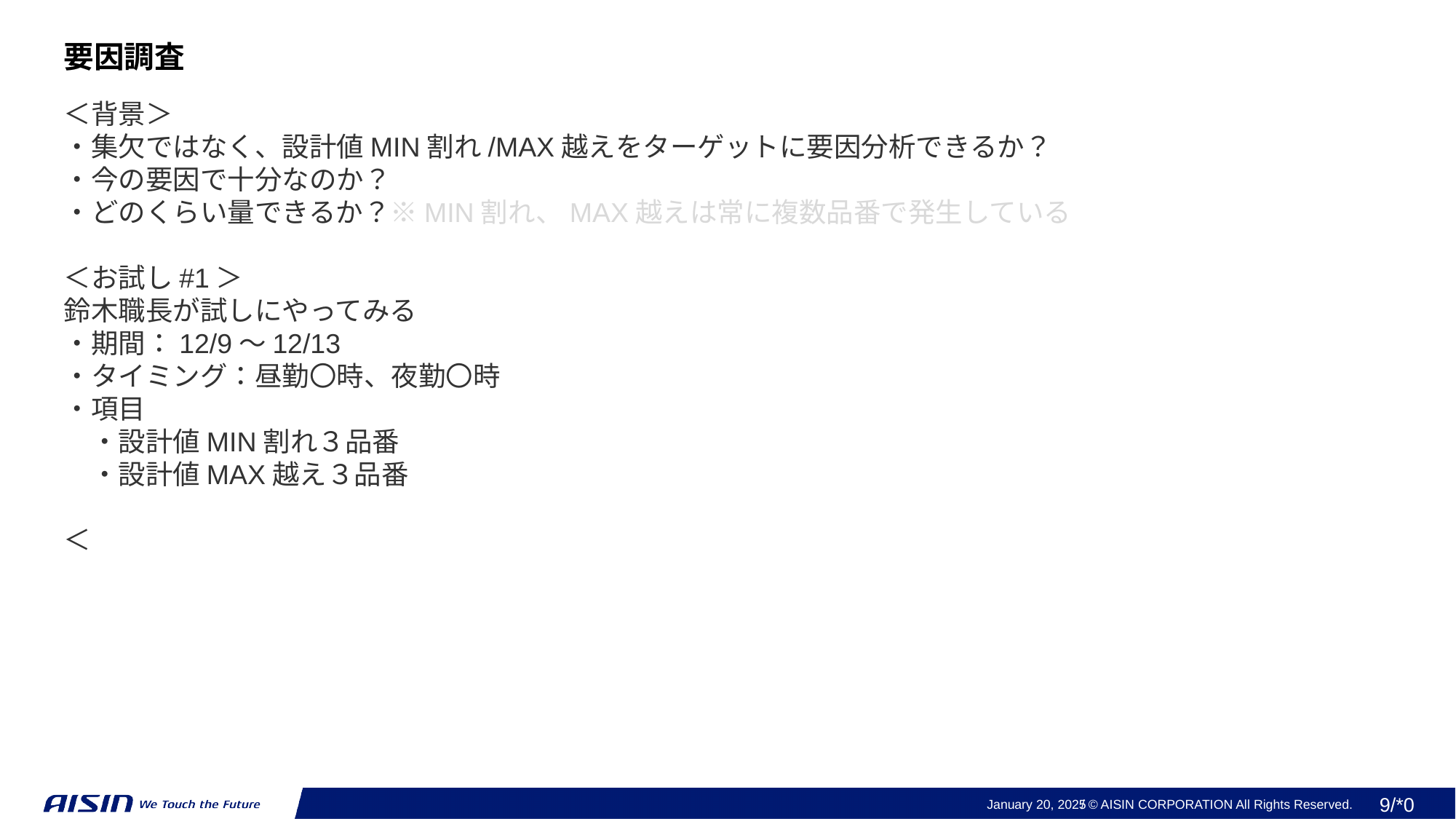

要因調査
＜背景＞
・集欠ではなく、設計値MIN割れ/MAX越えをターゲットに要因分析できるか？
・今の要因で十分なのか？
・どのくらい量できるか？※MIN割れ、MAX越えは常に複数品番で発生している

＜お試し#1＞
鈴木職長が試しにやってみる
・期間：12/9～12/13
・タイミング：昼勤〇時、夜勤〇時
・項目
　・設計値MIN割れ３品番
　・設計値MAX越え３品番

＜
January 20, 2025